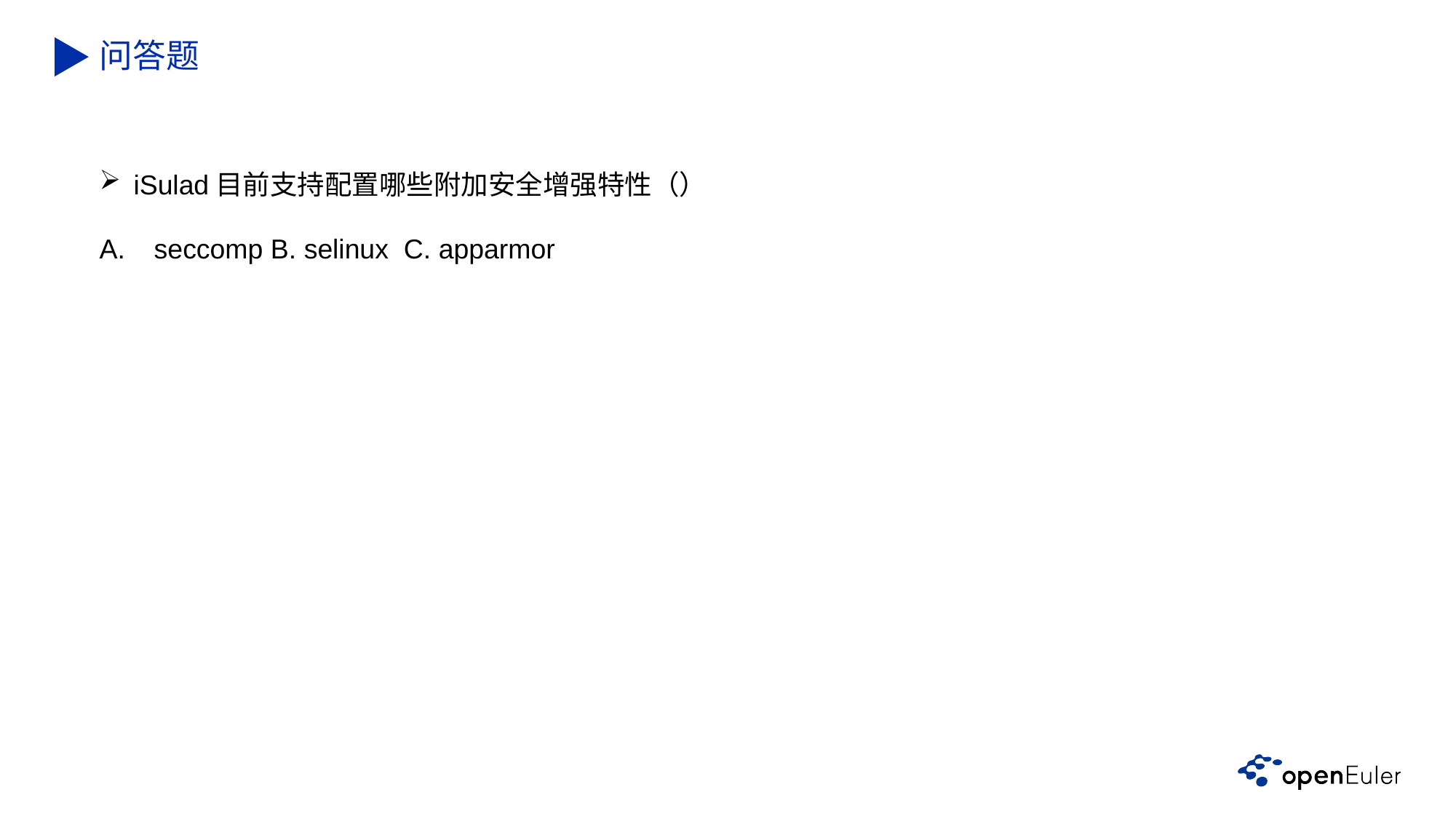

问答题
iSulad目前支持配置哪些附加安全增强特性（）
seccomp B. selinux  C. apparmor